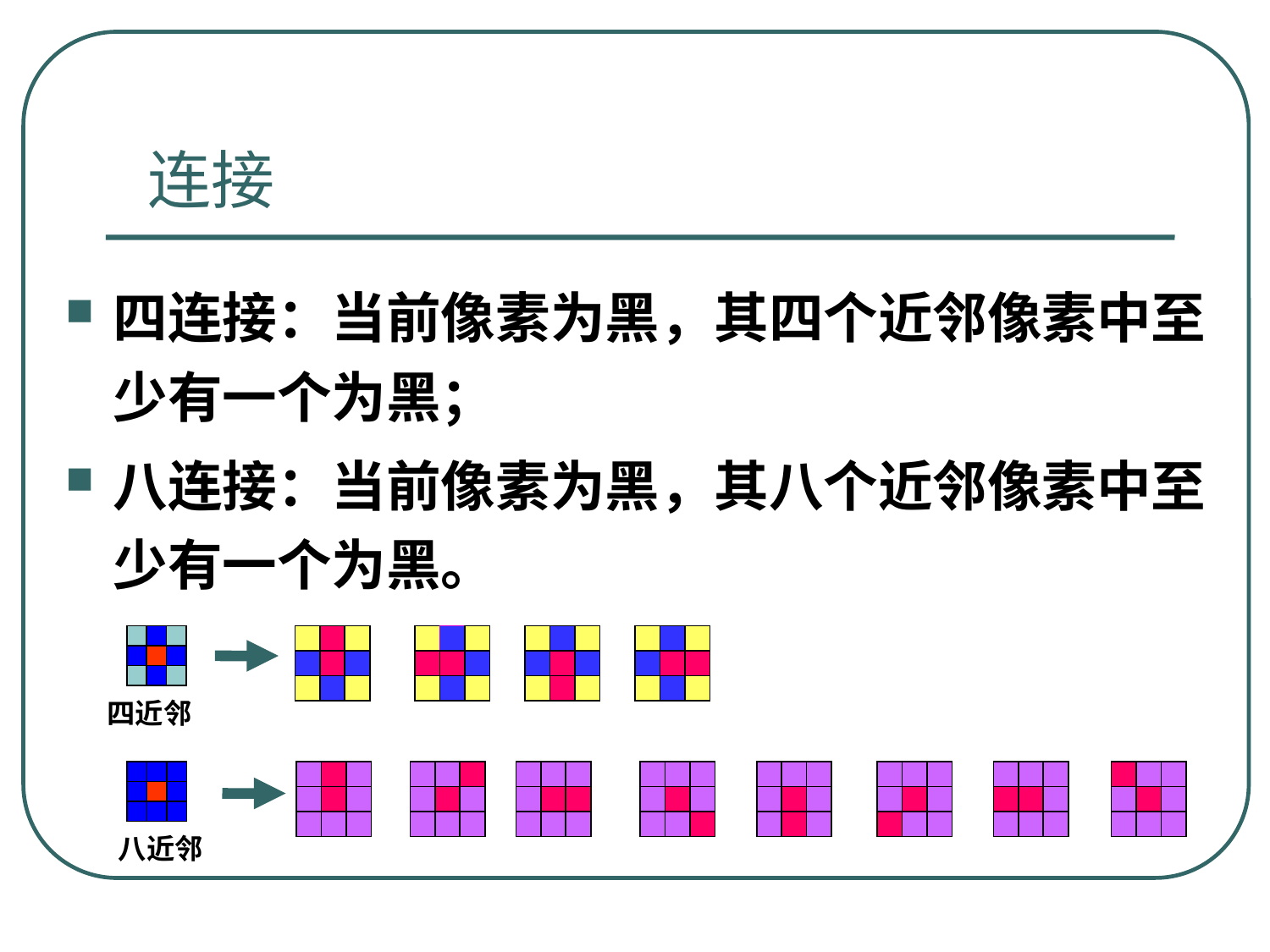

# 连接
四连接：当前像素为黑，其四个近邻像素中至少有一个为黑；
八连接：当前像素为黑，其八个近邻像素中至少有一个为黑。

四近邻

八近邻